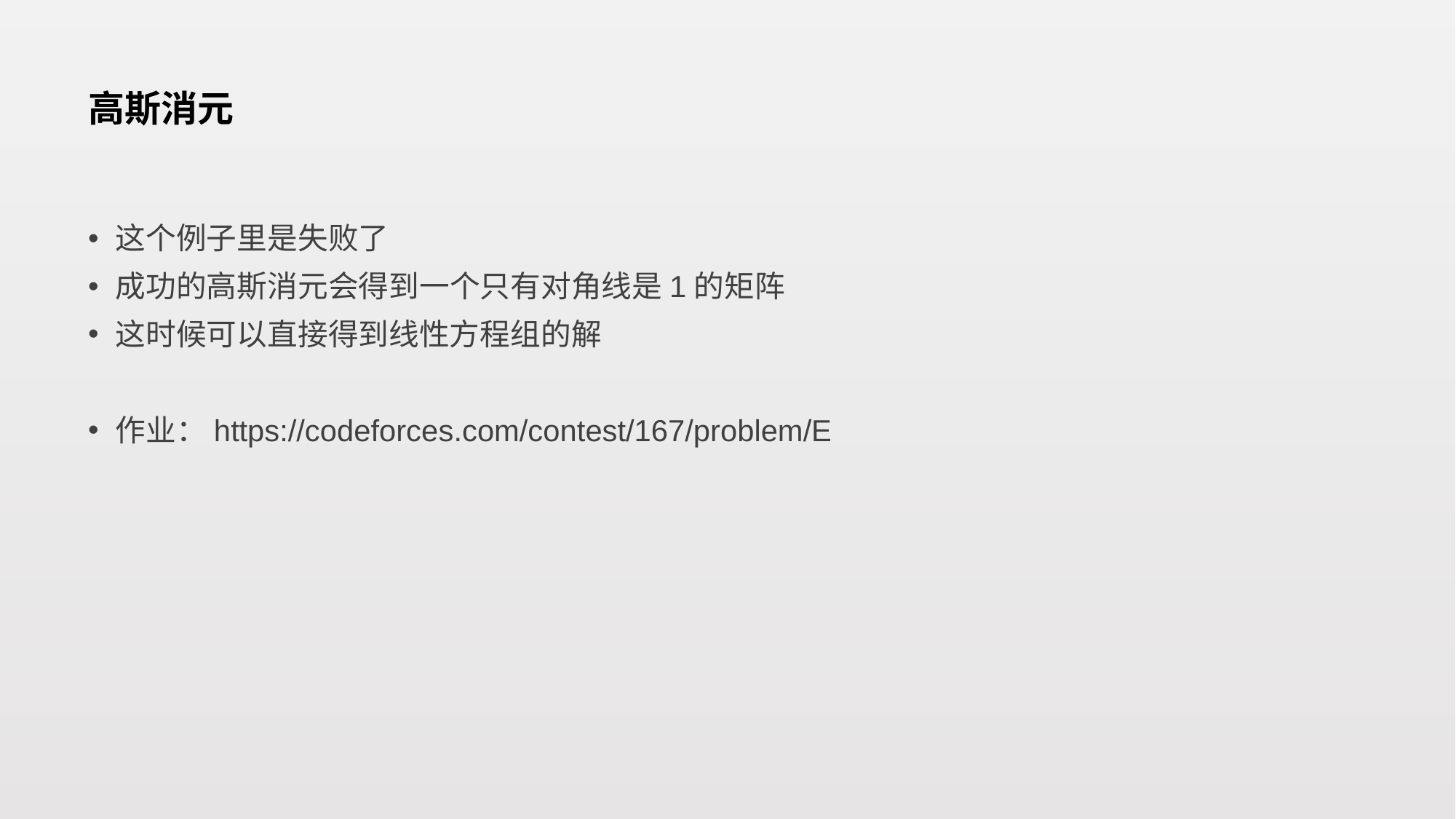

# 高斯消元
这个例子里是失败了
成功的高斯消元会得到一个只有对角线是1的矩阵
这时候可以直接得到线性方程组的解

作业：https://codeforces.com/contest/167/problem/E